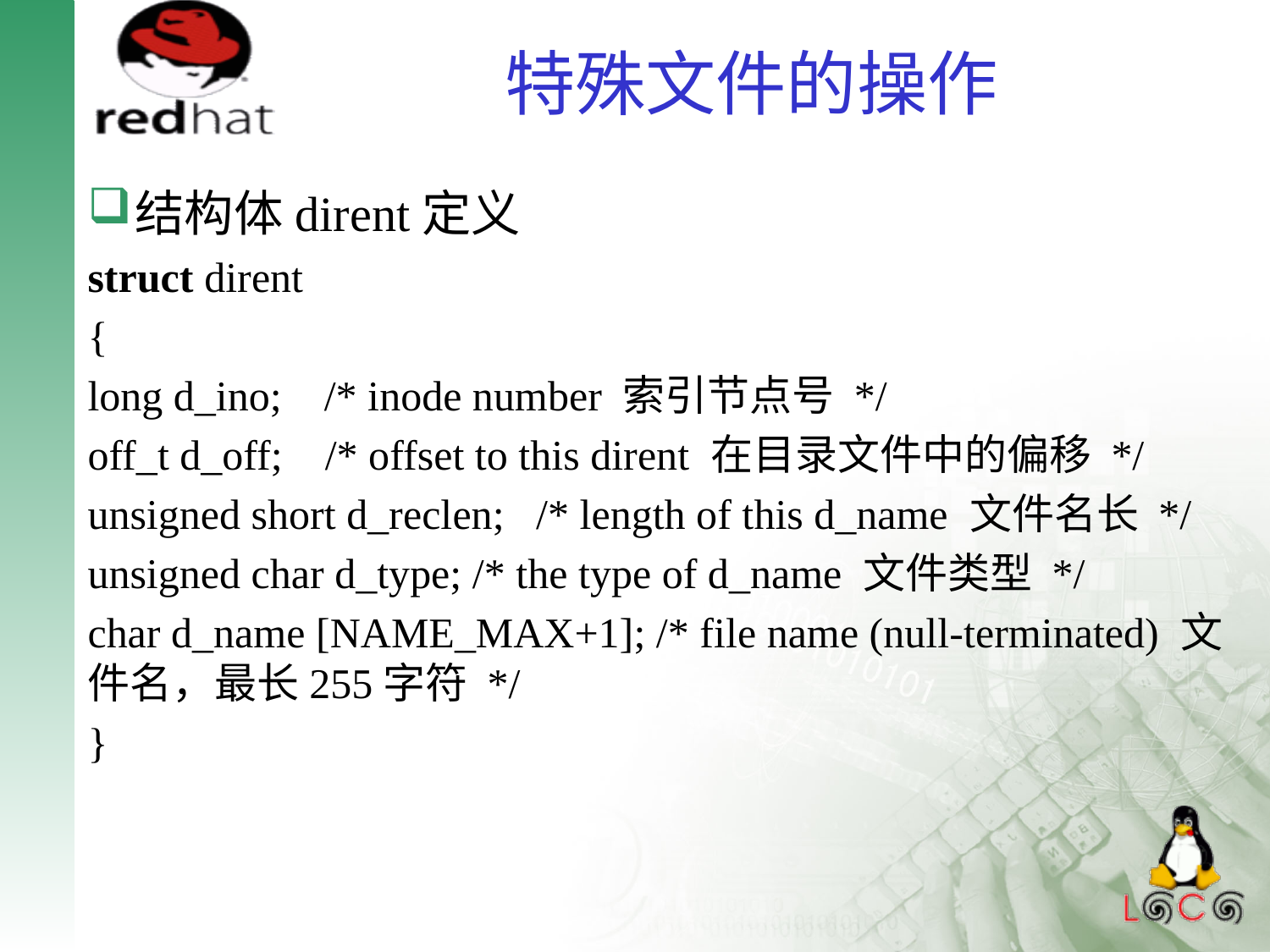

# 特殊文件的操作
结构体dirent定义
struct dirent
{
long d_ino;    /* inode number 索引节点号 */
off_t d_off;    /* offset to this dirent 在目录文件中的偏移 */
unsigned short d_reclen;   /* length of this d_name 文件名长 */
unsigned char d_type; /* the type of d_name 文件类型 */
char d_name [NAME_MAX+1]; /* file name (null-terminated) 文件名，最长255字符 */
}